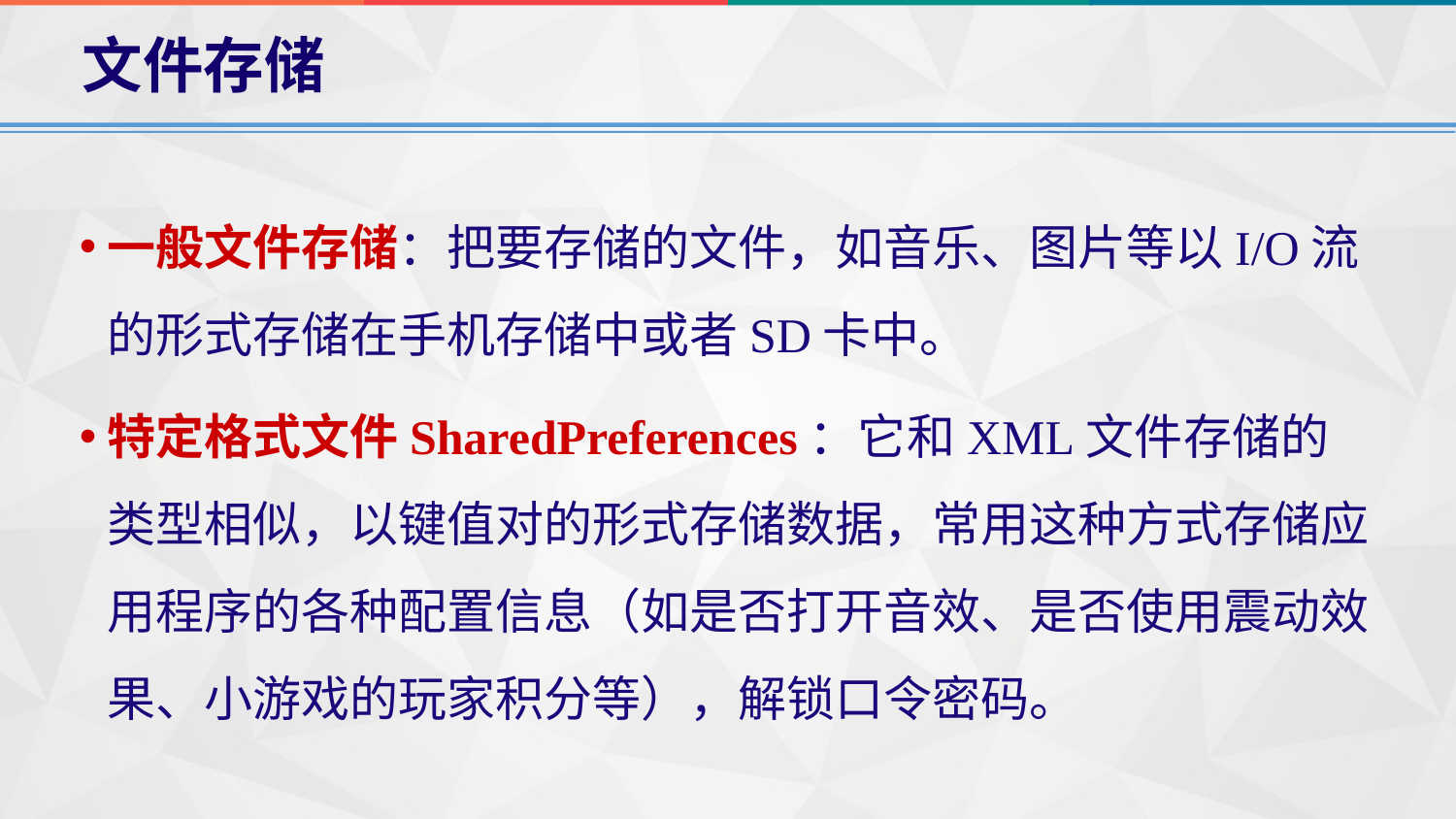

文件存储
一般文件存储：把要存储的文件，如音乐、图片等以I/O流的形式存储在手机存储中或者SD卡中。
特定格式文件SharedPreferences：它和XML文件存储的类型相似，以键值对的形式存储数据，常用这种方式存储应用程序的各种配置信息（如是否打开音效、是否使用震动效果、小游戏的玩家积分等），解锁口令密码。